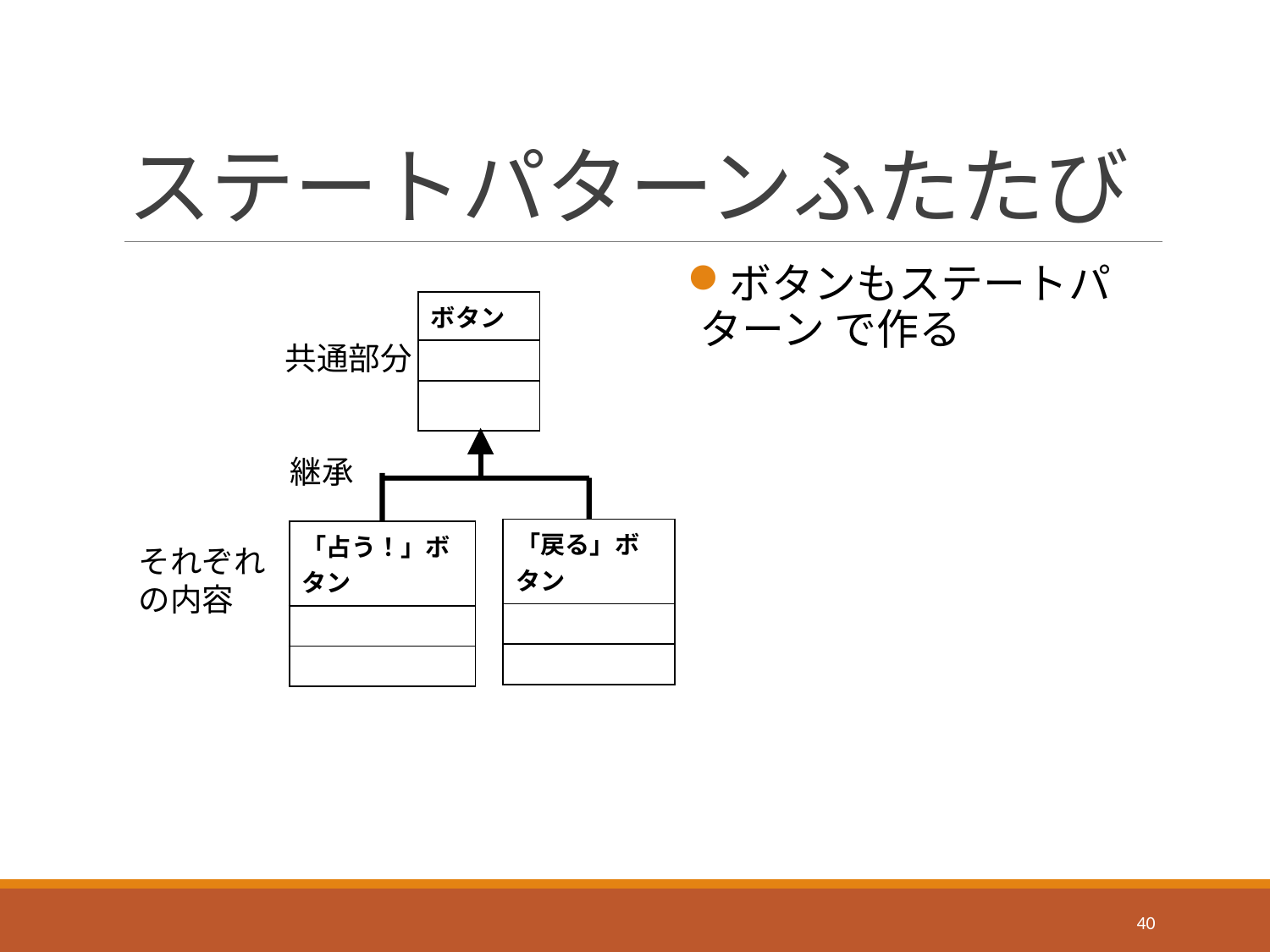

# ステートパターンふたたび
ボタンもステートパターン で作る
| ボタン |
| --- |
|  |
|  |
共通部分
継承
| 「戻る」ボタン |
| --- |
|  |
|  |
| 「占う！」ボタン |
| --- |
|  |
|  |
それぞれ
の内容
40